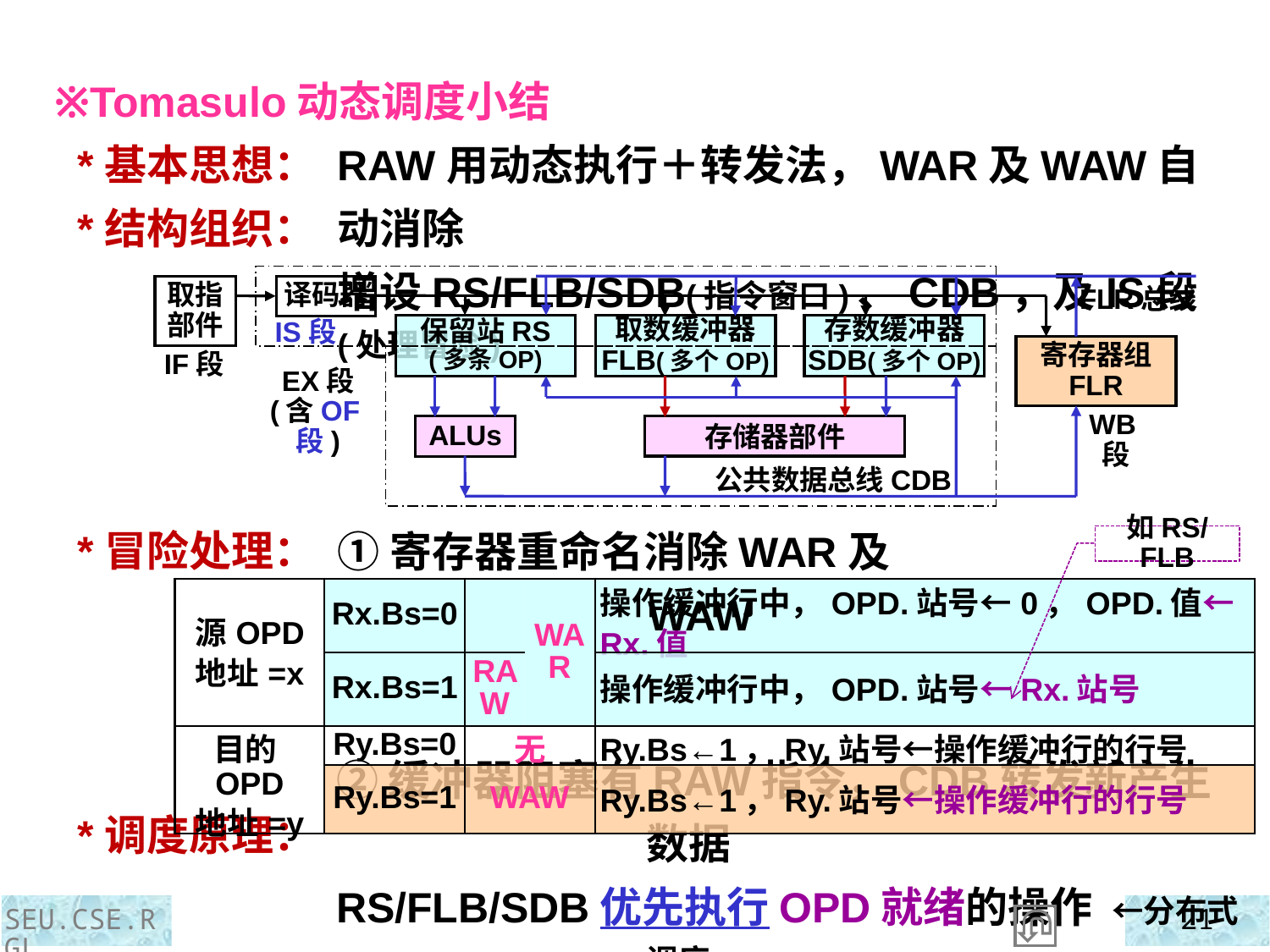

※Tomasulo动态调度小结
   *基本思想：
   *结构组织：

   *冒险处理：

   *调度原理：
RAW用动态执行＋转发法，WAR及WAW自动消除
增设RS/FLB/SDB(指令窗口)、CDB，及IS段(处理冒险)

取指部件

译码器

FLR总线

保留站RS
(多条OP)
取数缓冲器
FLB(多个OP)
存数缓冲器
SDB(多个OP)
IS段
寄存器组
FLR
IF段

EX段
(含OF段)

ALUs
存储器部件
WB段

公共数据总线CDB

①寄存器重命名消除WAR及WAW
如RS/FLB
| 源OPD 地址=x | Rx.Bs=0 |  | WAR | 操作缓冲行中，OPD.站号←0，OPD.值←Rx.值 |
| --- | --- | --- | --- | --- |
|  | Rx.Bs=1 | RAW |  | 操作缓冲行中，OPD.站号←Rx.站号 |
| 目的OPD 地址=y | Ry.Bs=0 | 无 |  | Ry.Bs←1，Ry.站号←操作缓冲行的行号 |
|  | Ry.Bs=1 | WAW |  | Ry.Bs←1，Ry.站号←操作缓冲行的行号 |
②缓冲器阻塞有RAW指令，CDB转发新产生数据
RS/FLB/SDB优先执行OPD就绪的操作  ←分布式调度
SEU.CSE.RGL
21